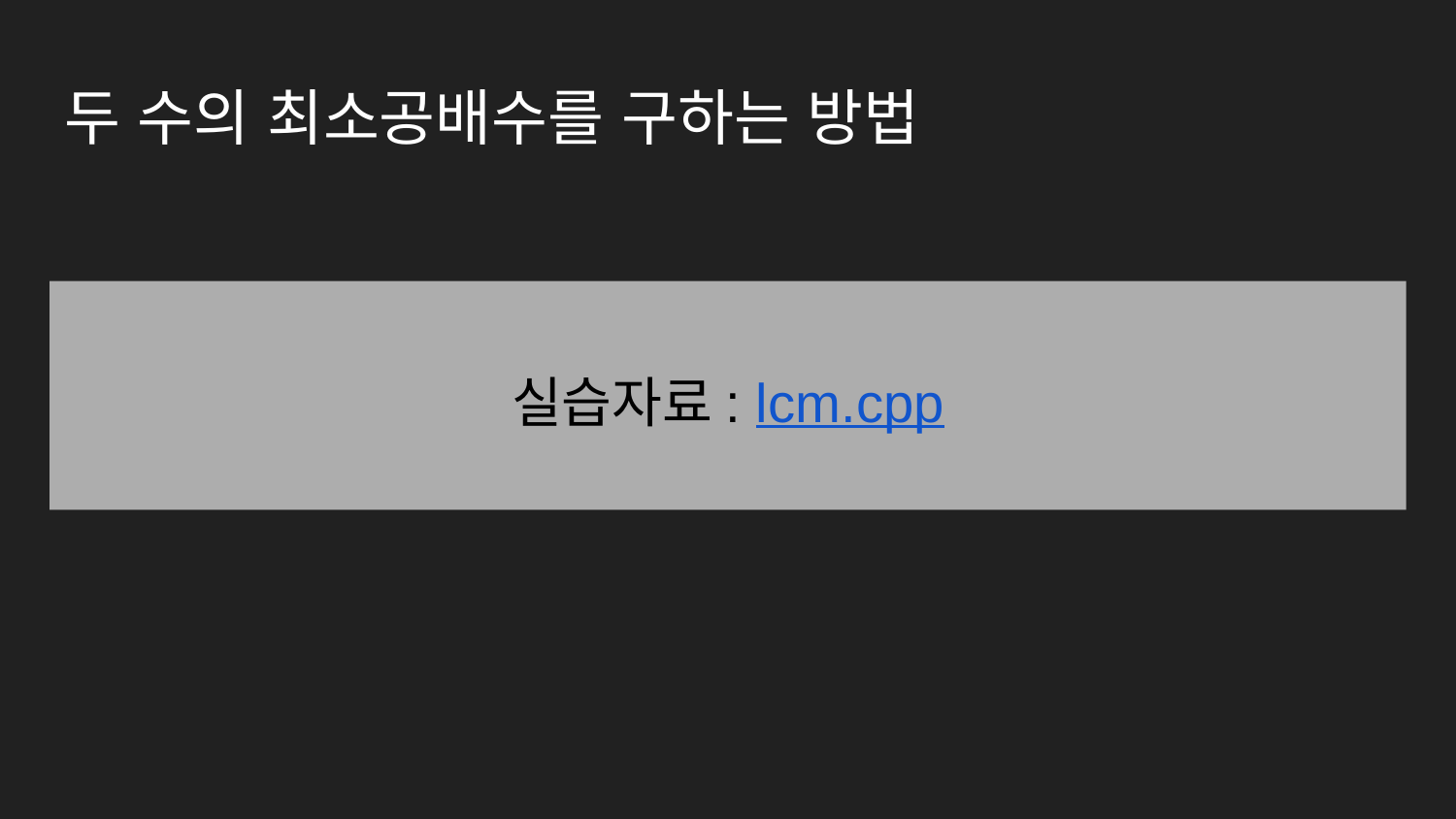

# 두 수의 최소공배수를 구하는 방법
실습자료: lcm.cpp